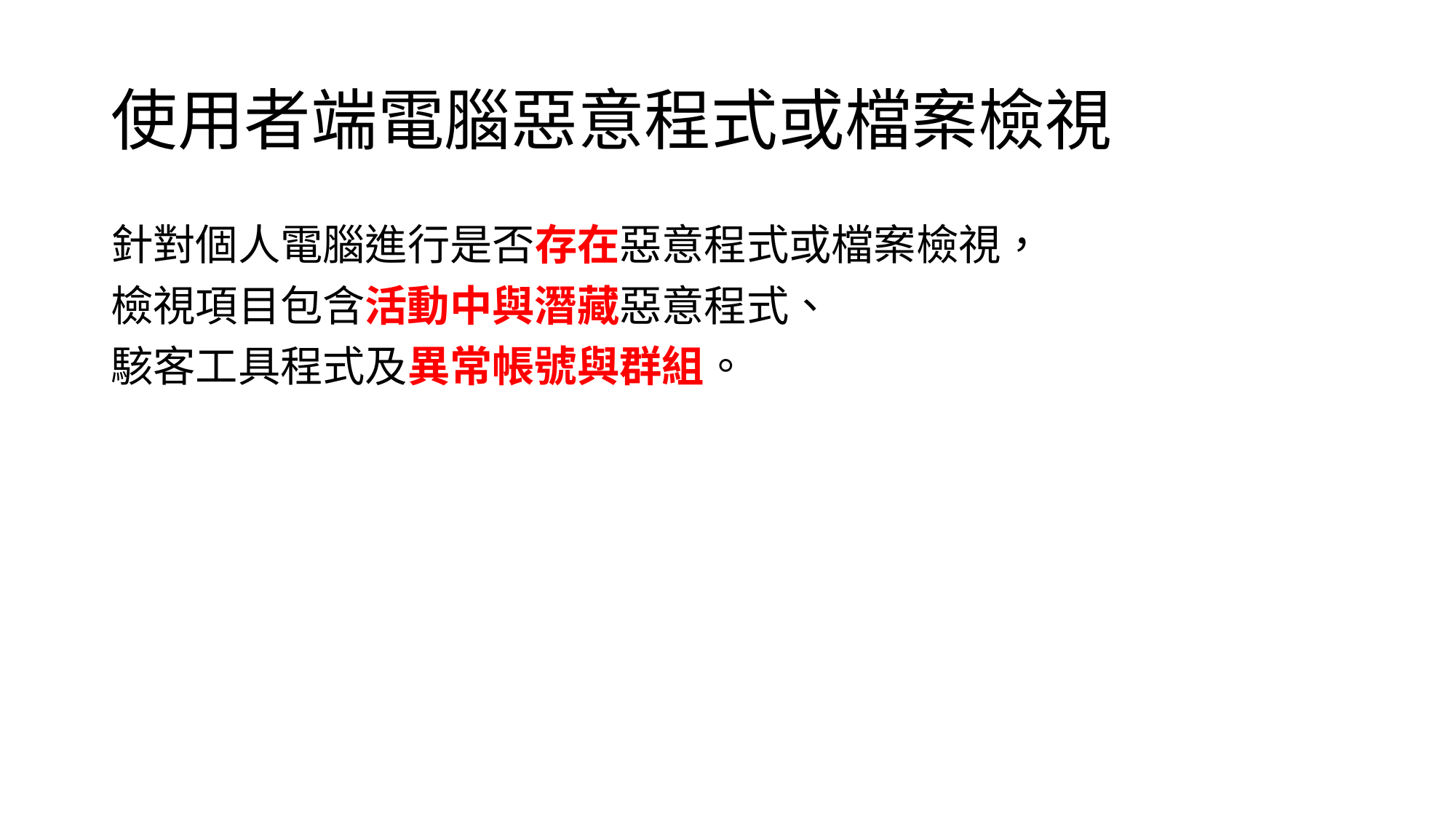

# 使用者端電腦惡意程式或檔案檢視
針對個人電腦進行是否存在惡意程式或檔案檢視，
檢視項目包含活動中與潛藏惡意程式、
駭客工具程式及異常帳號與群組。